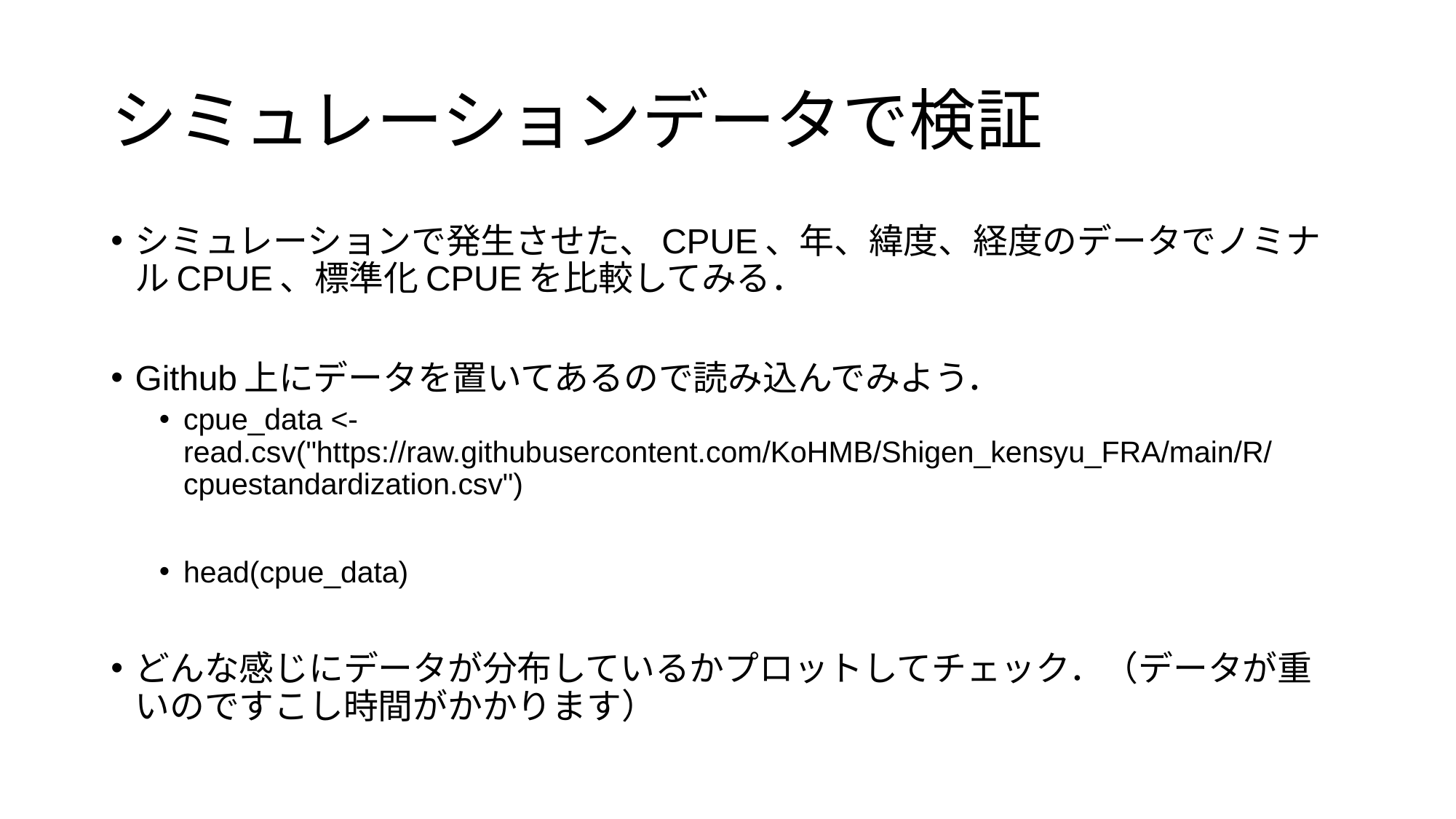

# シミュレーションデータで検証
シミュレーションで発生させた、CPUE、年、緯度、経度のデータでノミナルCPUE、標準化CPUEを比較してみる．

Github上にデータを置いてあるので読み込んでみよう．
cpue_data <- read.csv("https://raw.githubusercontent.com/KoHMB/Shigen_kensyu_FRA/main/R/cpuestandardization.csv")

head(cpue_data)

どんな感じにデータが分布しているかプロットしてチェック．（データが重いのですこし時間がかかります）